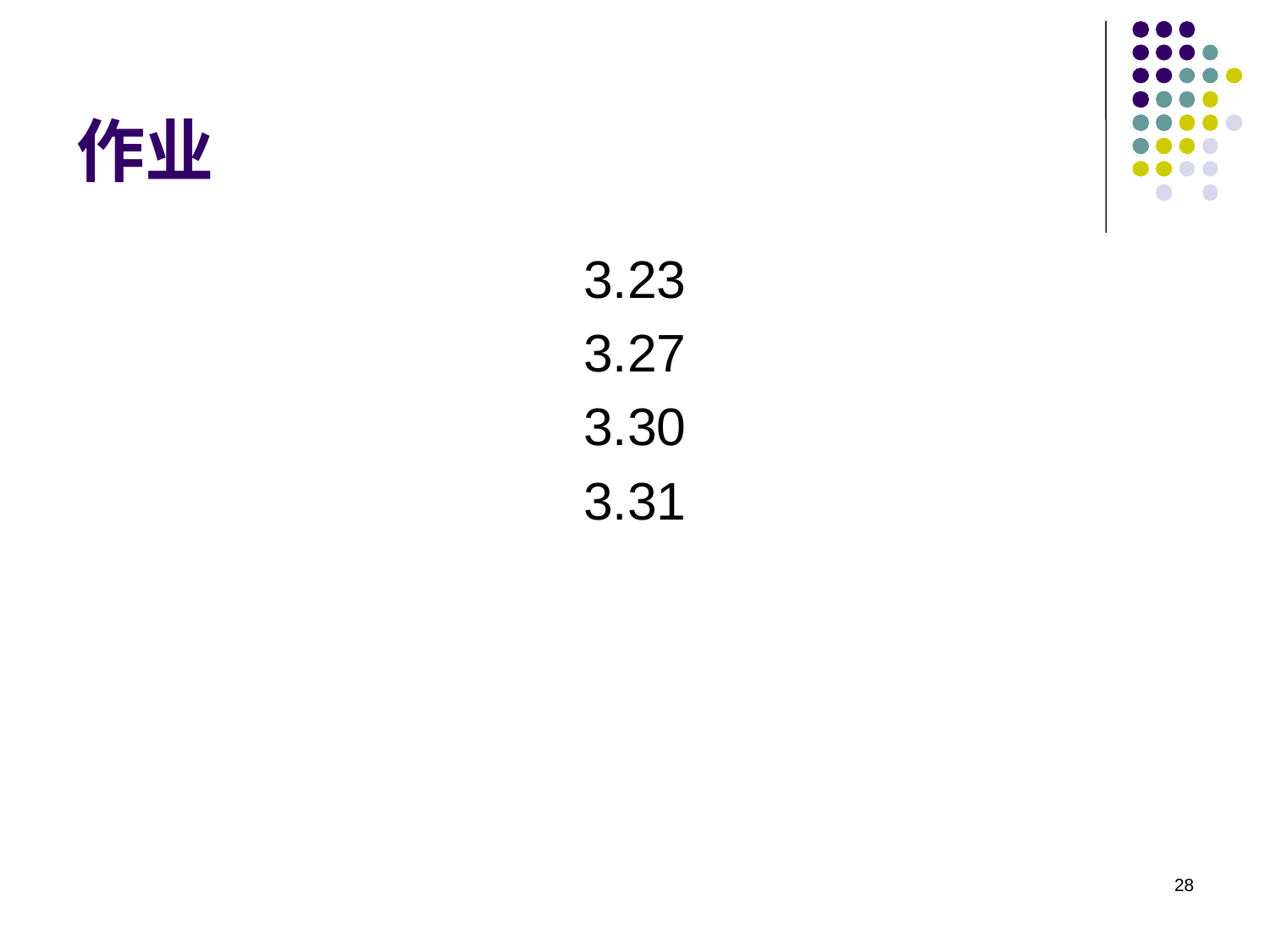

# 作业
3.23
3.27
3.30
3.31

28